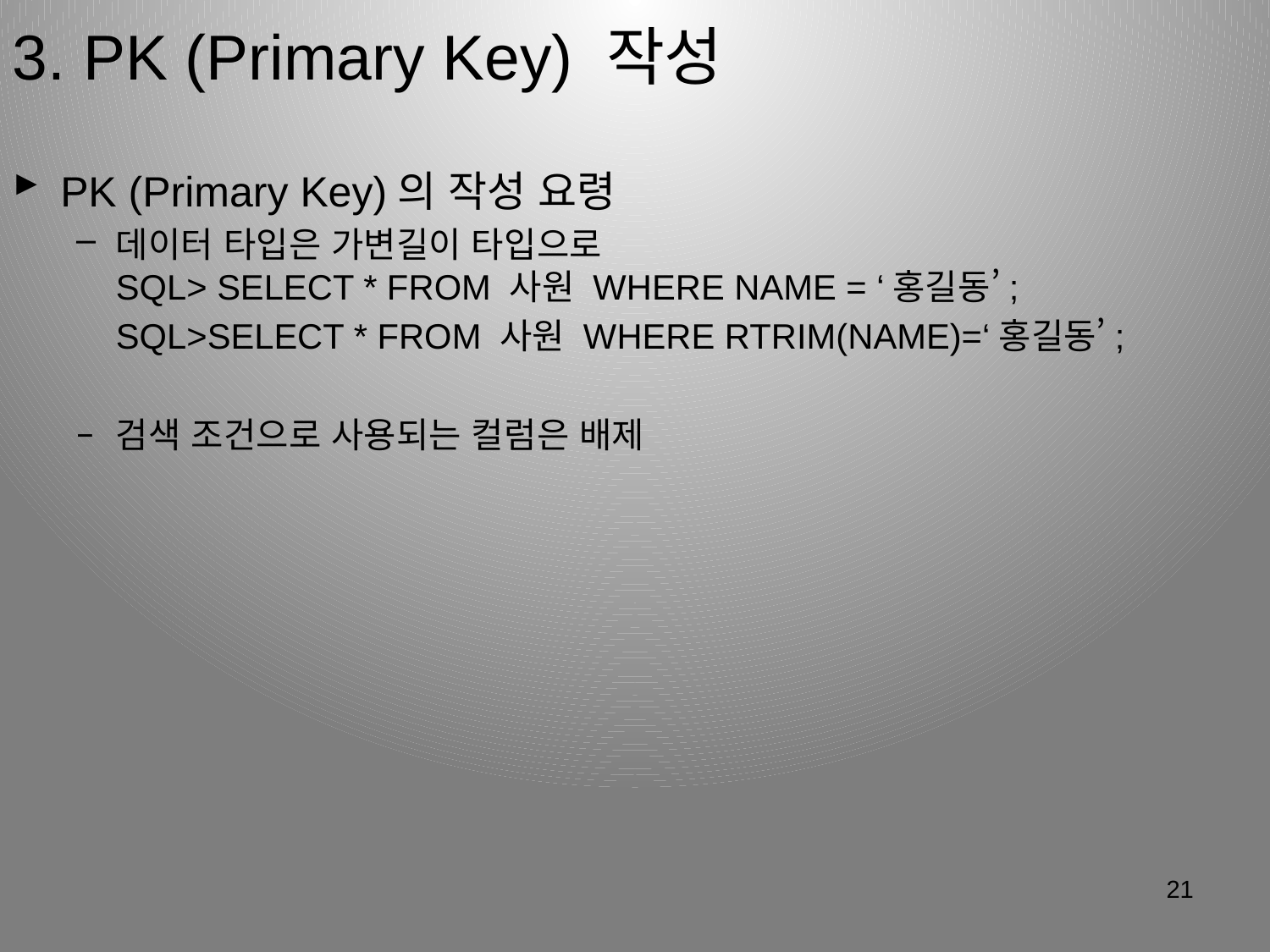

3. PK (Primary Key) 작성
PK (Primary Key)의 작성 요령
데이터 타입은 가변길이 타입으로
SQL> SELECT * FROM 사원 WHERE NAME = ‘홍길동’;
	SQL>SELECT * FROM 사원 WHERE RTRIM(NAME)=‘홍길동’;

검색 조건으로 사용되는 컬럼은 배제

21